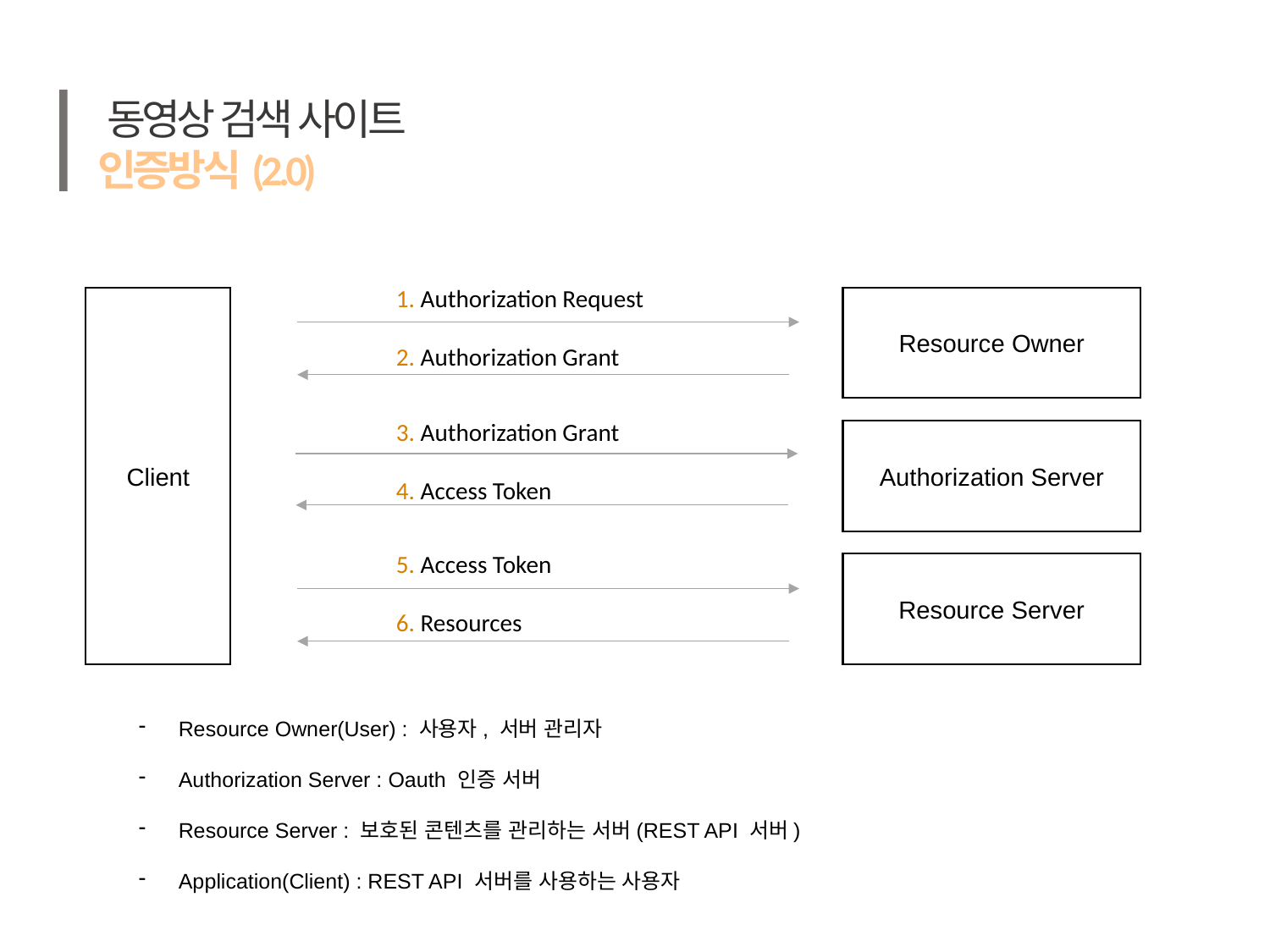

# 동영상 검색 사이트

인증방식(2.0)
1. Authorization Request
Client
Resource Owner
2. Authorization Grant
3. Authorization Grant
Authorization Server
4. Access Token
5. Access Token
Resource Server
6. Resources
Resource Owner(User) : 사용자, 서버 관리자
Authorization Server : Oauth 인증 서버
Resource Server : 보호된 콘텐츠를 관리하는 서버(REST API 서버)
Application(Client) : REST API 서버를 사용하는 사용자